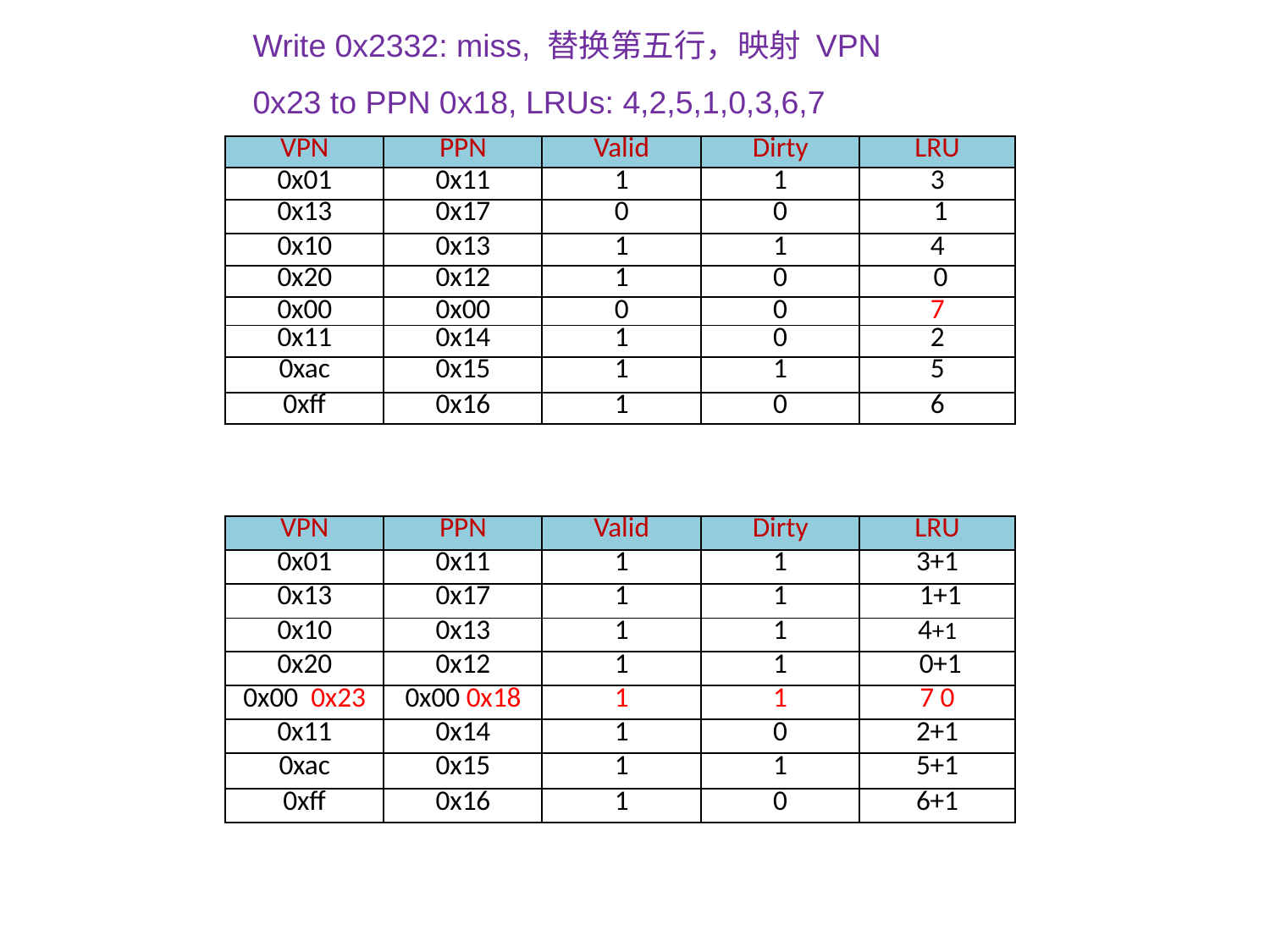

Write 0x2332: miss, 替换第五行，映射 VPN 0x23 to PPN 0x18, LRUs: 4,2,5,1,0,3,6,7
| VPN | PPN | Valid | Dirty | LRU |
| --- | --- | --- | --- | --- |
| 0x01 | 0x11 | 1 | 1 | 3 |
| 0x13 | 0x17 | 0 | 0 | 1 |
| 0x10 | 0x13 | 1 | 1 | 4 |
| 0x20 | 0x12 | 1 | 0 | 0 |
| 0x00 | 0x00 | 0 | 0 | 7 |
| 0x11 | 0x14 | 1 | 0 | 2 |
| 0xac | 0x15 | 1 | 1 | 5 |
| 0xff | 0x16 | 1 | 0 | 6 |
| VPN | PPN | Valid | Dirty | LRU |
| --- | --- | --- | --- | --- |
| 0x01 | 0x11 | 1 | 1 | 3+1 |
| 0x13 | 0x17 | 1 | 1 | 1+1 |
| 0x10 | 0x13 | 1 | 1 | 4+1 |
| 0x20 | 0x12 | 1 | 1 | 0+1 |
| 0x00 0x23 | 0x00 0x18 | 1 | 1 | 7 0 |
| 0x11 | 0x14 | 1 | 0 | 2+1 |
| 0xac | 0x15 | 1 | 1 | 5+1 |
| 0xff | 0x16 | 1 | 0 | 6+1 |